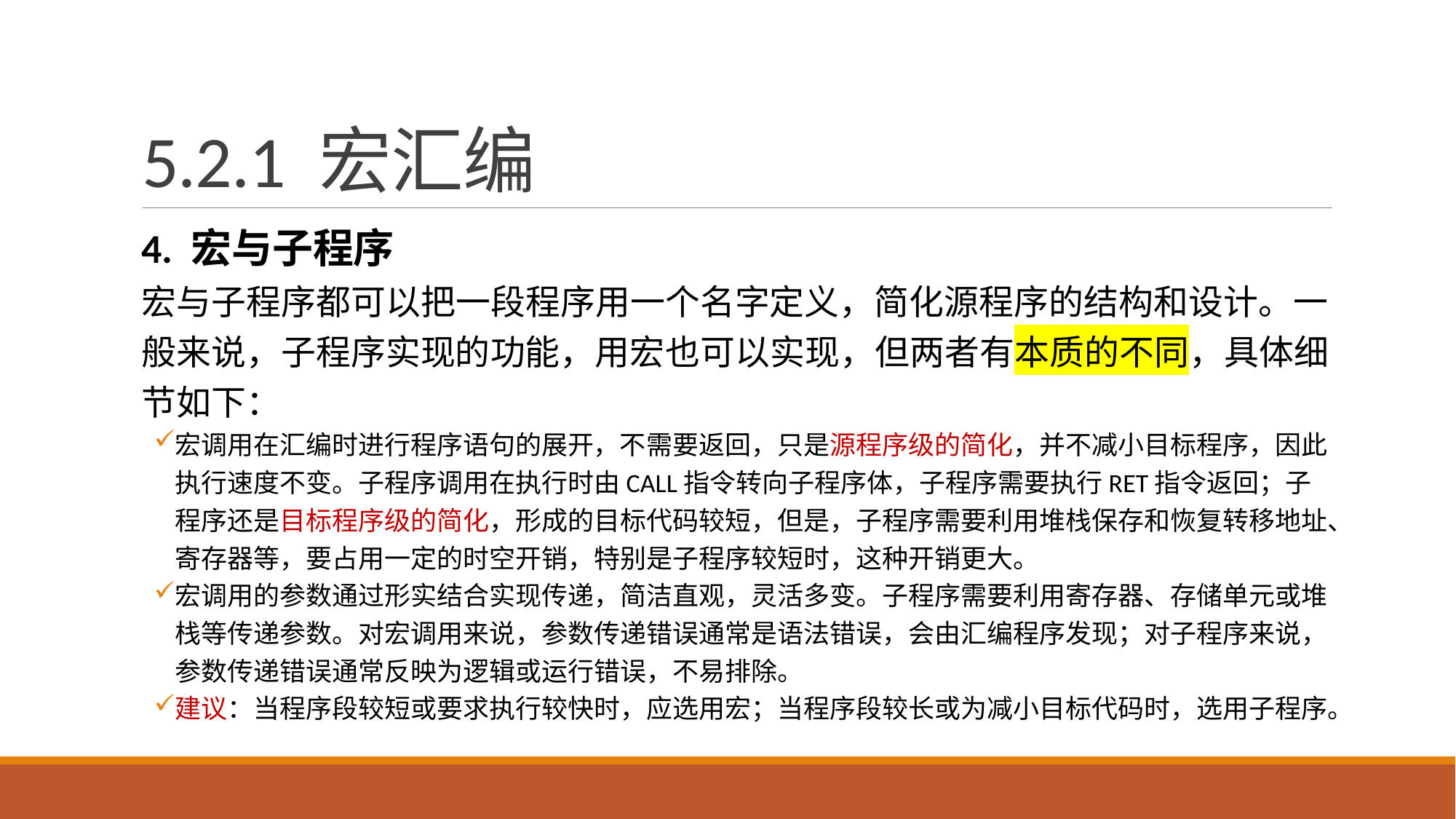

# 5.2.1 宏汇编
4. 宏与子程序
宏与子程序都可以把一段程序用一个名字定义，简化源程序的结构和设计。一般来说，子程序实现的功能，用宏也可以实现，但两者有本质的不同，具体细节如下：
宏调用在汇编时进行程序语句的展开，不需要返回，只是源程序级的简化，并不减小目标程序，因此执行速度不变。子程序调用在执行时由CALL指令转向子程序体，子程序需要执行RET指令返回；子程序还是目标程序级的简化，形成的目标代码较短，但是，子程序需要利用堆栈保存和恢复转移地址、寄存器等，要占用一定的时空开销，特别是子程序较短时，这种开销更大。
宏调用的参数通过形实结合实现传递，简洁直观，灵活多变。子程序需要利用寄存器、存储单元或堆栈等传递参数。对宏调用来说，参数传递错误通常是语法错误，会由汇编程序发现；对子程序来说，参数传递错误通常反映为逻辑或运行错误，不易排除。
建议：当程序段较短或要求执行较快时，应选用宏；当程序段较长或为减小目标代码时，选用子程序。